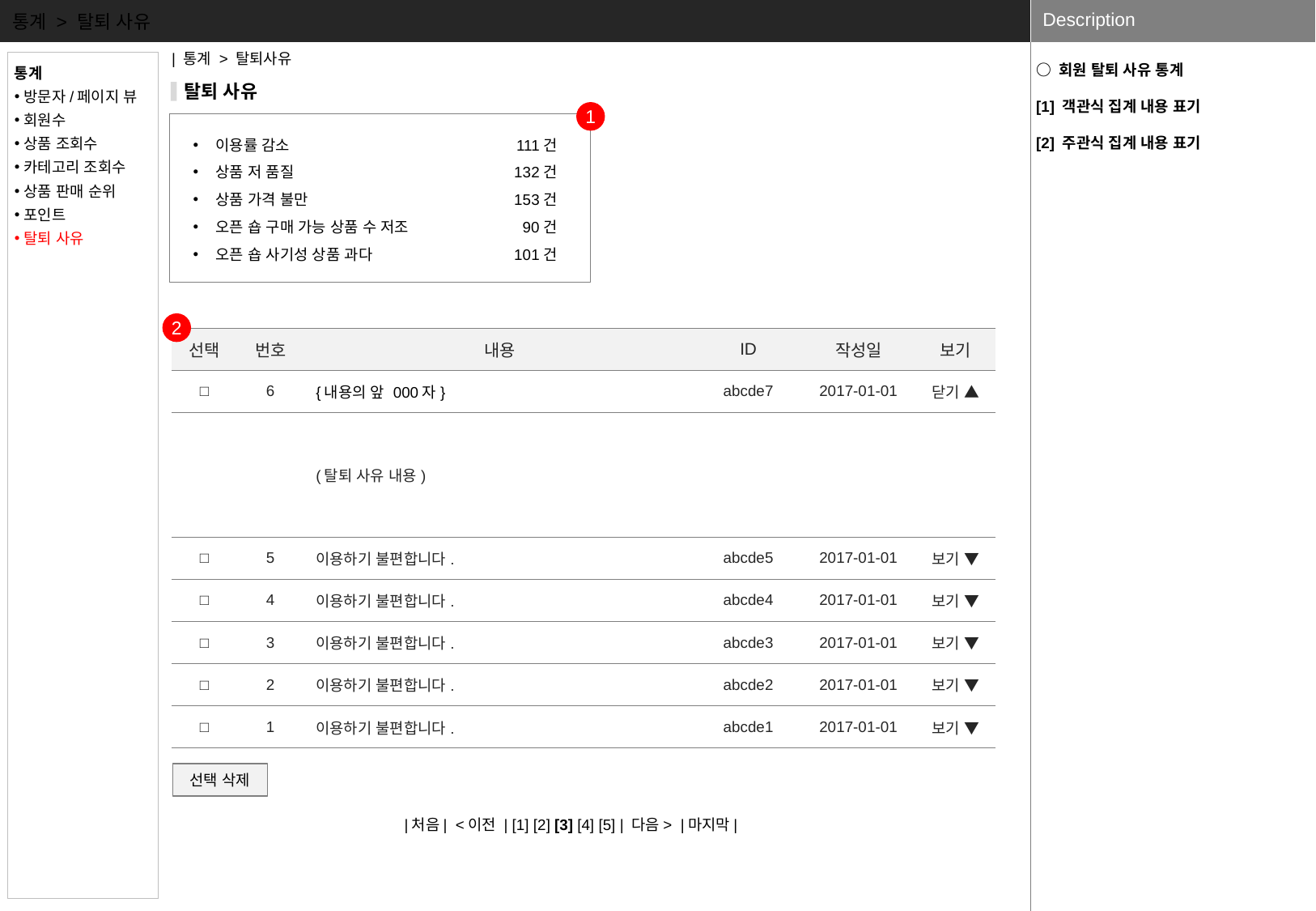

통계 > 탈퇴 사유

○ 회원 탈퇴 사유 통계

[1] 객관식 집계 내용 표기

[2] 주관식 집계 내용 표기
| 통계 > 탈퇴사유
통계
방문자/페이지 뷰
회원수
상품 조회수
카테고리 조회수
상품 판매 순위
포인트
탈퇴 사유
탈퇴 사유

1

이용률 감소
상품 저 품질
상품 가격 불만
오픈 숍 구매 가능 상품 수 저조
오픈 숍 사기성 상품 과다
111건
132건
153건
90건
101건
2
| 선택 | 번호 | 내용 | ID | 작성일 | 보기 |
| --- | --- | --- | --- | --- | --- |
| □ | 6 | {내용의 앞 000자} | abcde7 | 2017-01-01 | 닫기 ▲ |
|  |  | (탈퇴 사유 내용) |  |  |  |
| □ | 5 | 이용하기 불편합니다. | abcde5 | 2017-01-01 | 보기 ▼ |
| □ | 4 | 이용하기 불편합니다. | abcde4 | 2017-01-01 | 보기 ▼ |
| □ | 3 | 이용하기 불편합니다. | abcde3 | 2017-01-01 | 보기 ▼ |
| □ | 2 | 이용하기 불편합니다. | abcde2 | 2017-01-01 | 보기 ▼ |
| □ | 1 | 이용하기 불편합니다. | abcde1 | 2017-01-01 | 보기 ▼ |
선택 삭제
|처음|  <이전 | [1] [2] [3] [4] [5] | 다음>  |마지막|